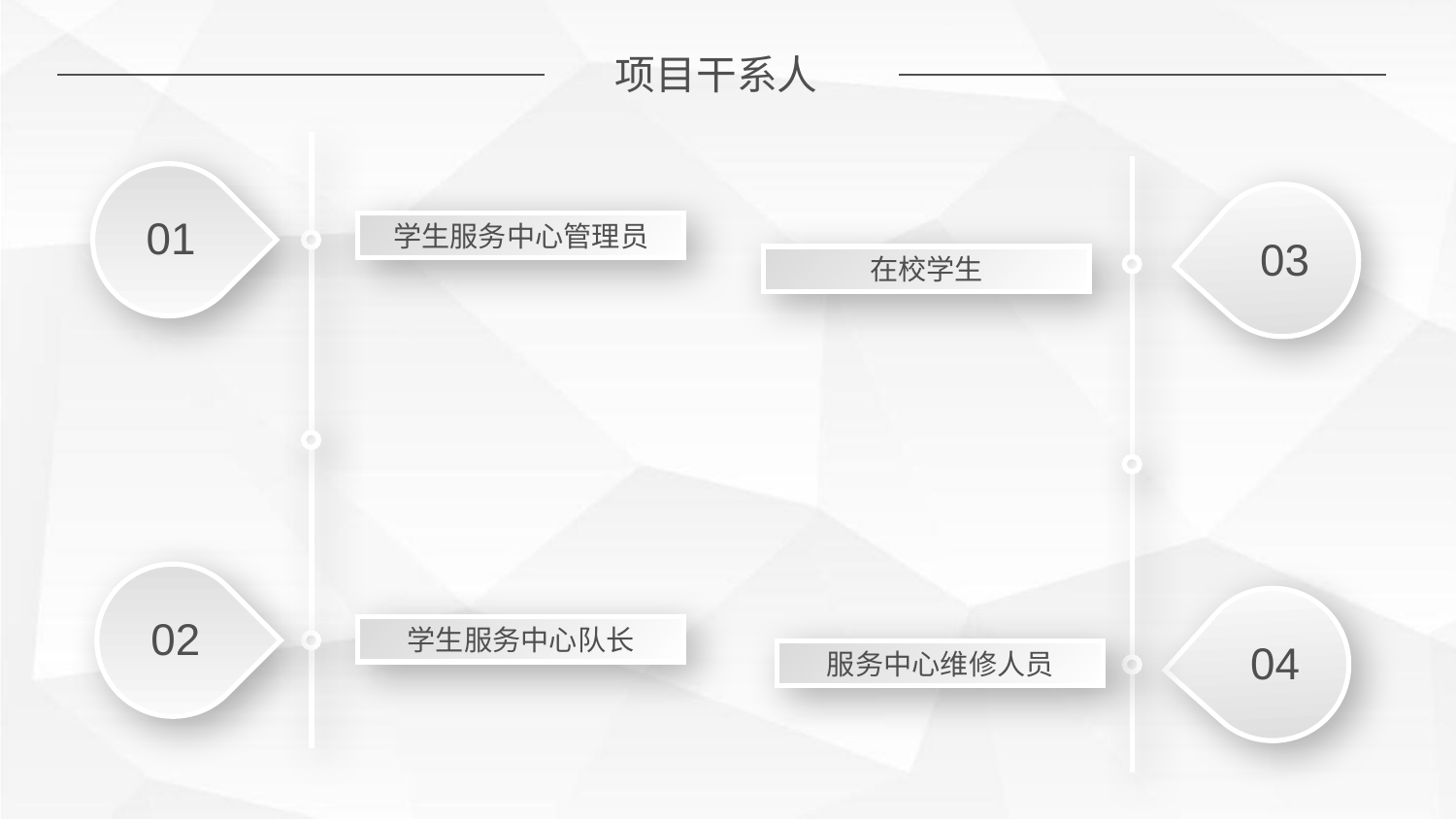

项目干系人

01

02

学生服务中心管理员
03
在校学生

学生服务中心队长
04
服务中心维修人员